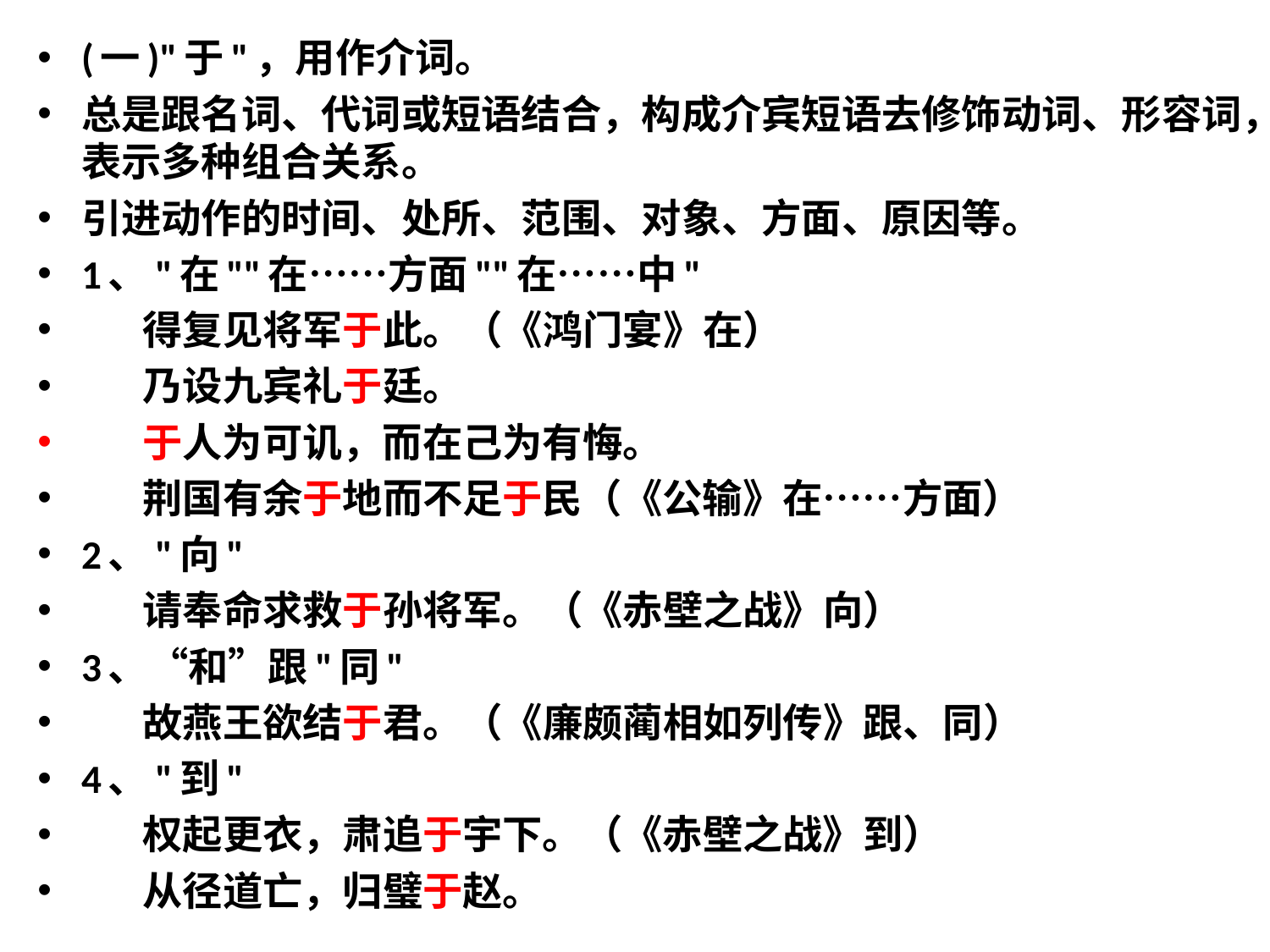

(一)"于"，用作介词。
总是跟名词、代词或短语结合，构成介宾短语去修饰动词、形容词，表示多种组合关系。
引进动作的时间、处所、范围、对象、方面、原因等。
1、"在""在……方面""在……中"
      得复见将军于此。（《鸿门宴》在）
      乃设九宾礼于廷。
      于人为可讥，而在己为有悔。
      荆国有余于地而不足于民（《公输》在……方面）
2、"向"
      请奉命求救于孙将军。（《赤壁之战》向）
3、“和”跟"同"
      故燕王欲结于君。（《廉颇蔺相如列传》跟、同）
4、"到"
      权起更衣，肃追于宇下。（《赤壁之战》到）
      从径道亡，归璧于赵。